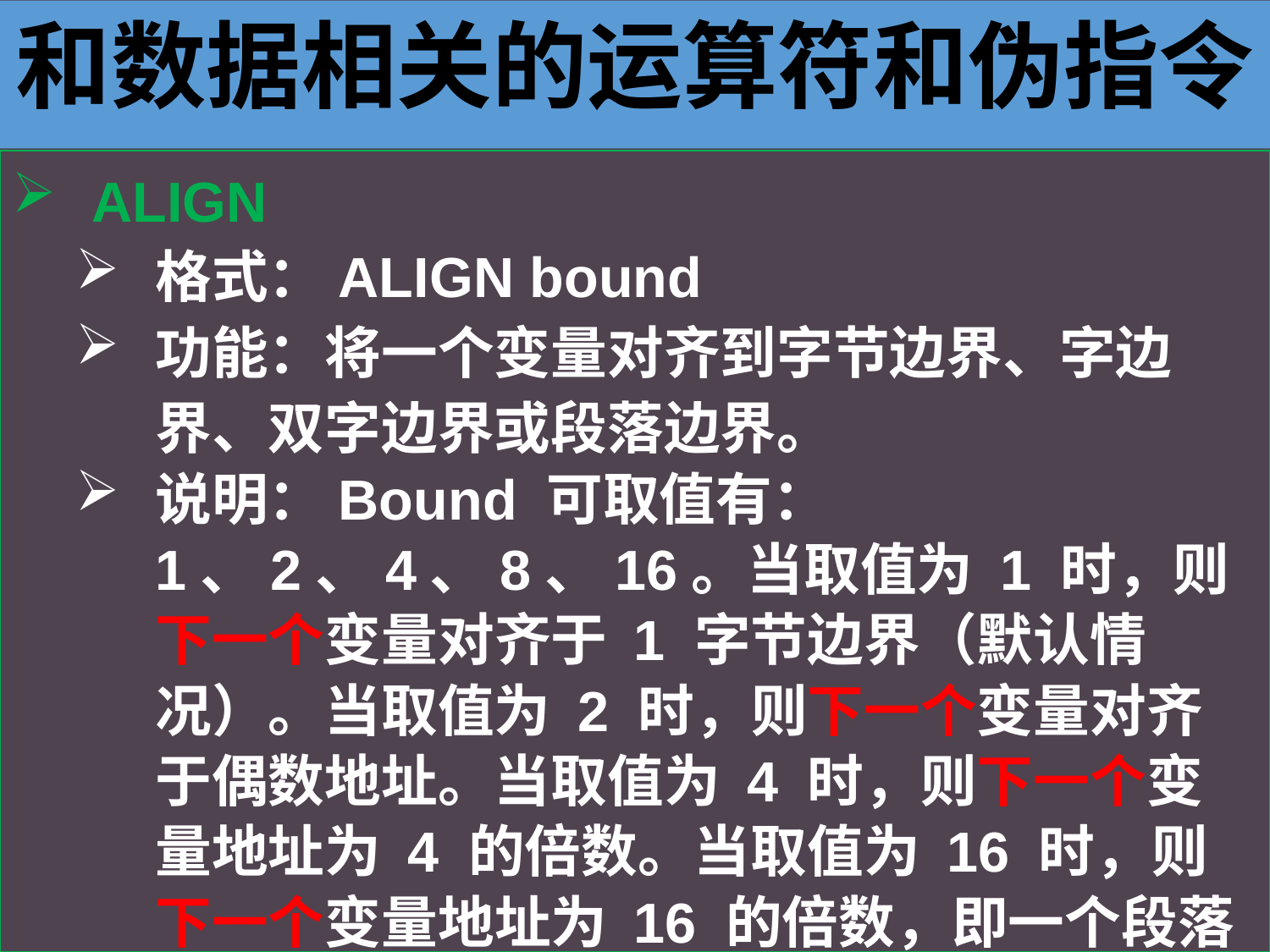

和数据相关的运算符和伪指令
ALIGN
格式：ALIGN bound
功能：将一个变量对齐到字节边界、字边界、双字边界或段落边界。
说明：Bound 可取值有：1、2、4、8、16。当取值为 1 时，则下一个变量对齐于 1 字节边界（默认情况）。当取值为 2 时，则下一个变量对齐于偶数地址。当取值为 4 时，则下一个变量地址为 4 的倍数。当取值为 16 时，则下一个变量地址为 16 的倍数，即一个段落的边界。